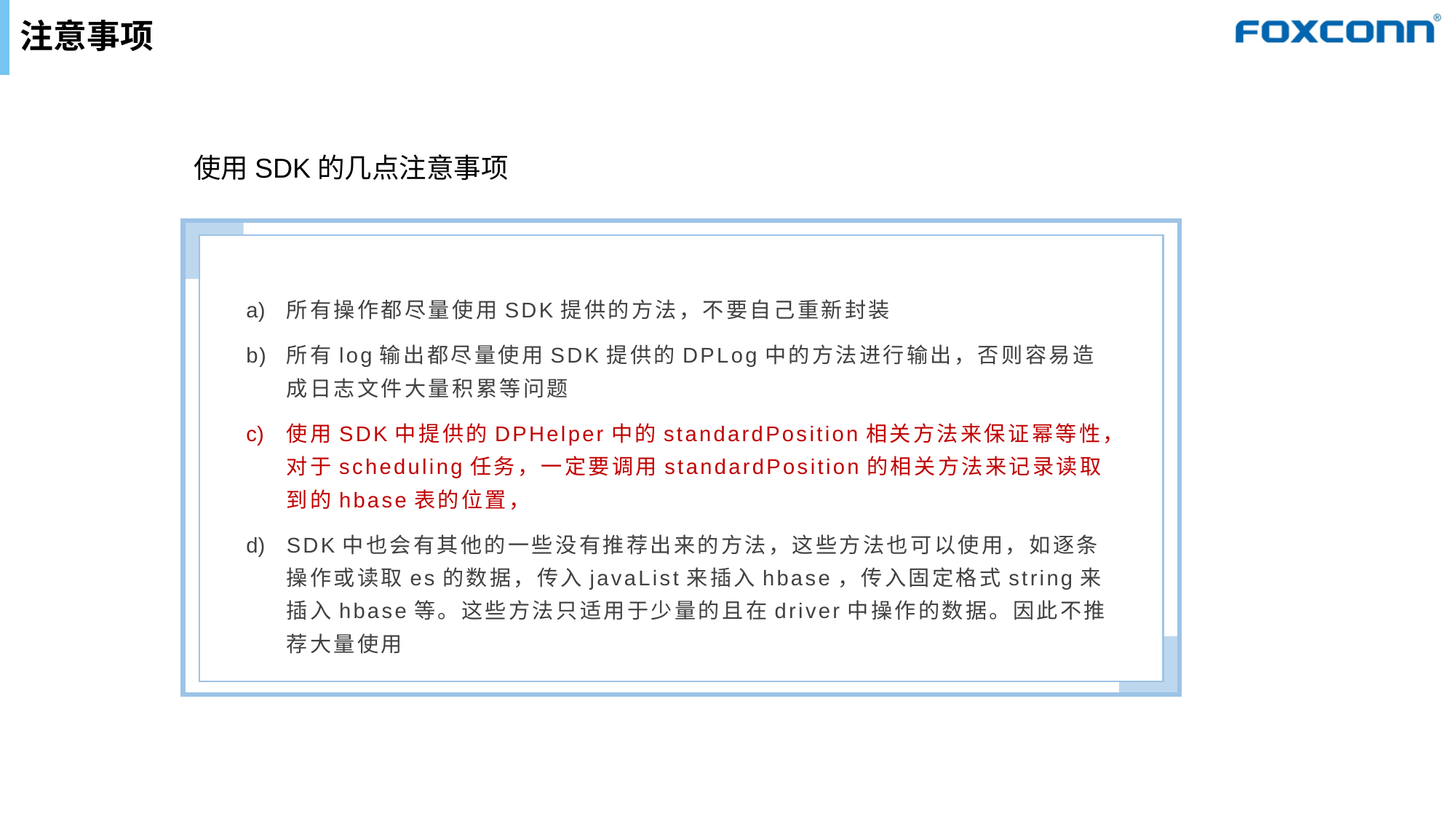

# 注意事项
使用SDK的几点注意事项

所有操作都尽量使用SDK提供的方法，不要自己重新封装
所有log输出都尽量使用SDK提供的DPLog中的方法进行输出，否则容易造成日志文件大量积累等问题
使用SDK中提供的DPHelper中的standardPosition相关方法来保证幂等性，对于scheduling任务，一定要调用standardPosition的相关方法来记录读取到的hbase表的位置，
SDK中也会有其他的一些没有推荐出来的方法，这些方法也可以使用，如逐条操作或读取es的数据，传入javaList来插入hbase，传入固定格式string来插入hbase等。这些方法只适用于少量的且在driver中操作的数据。因此不推荐大量使用
30